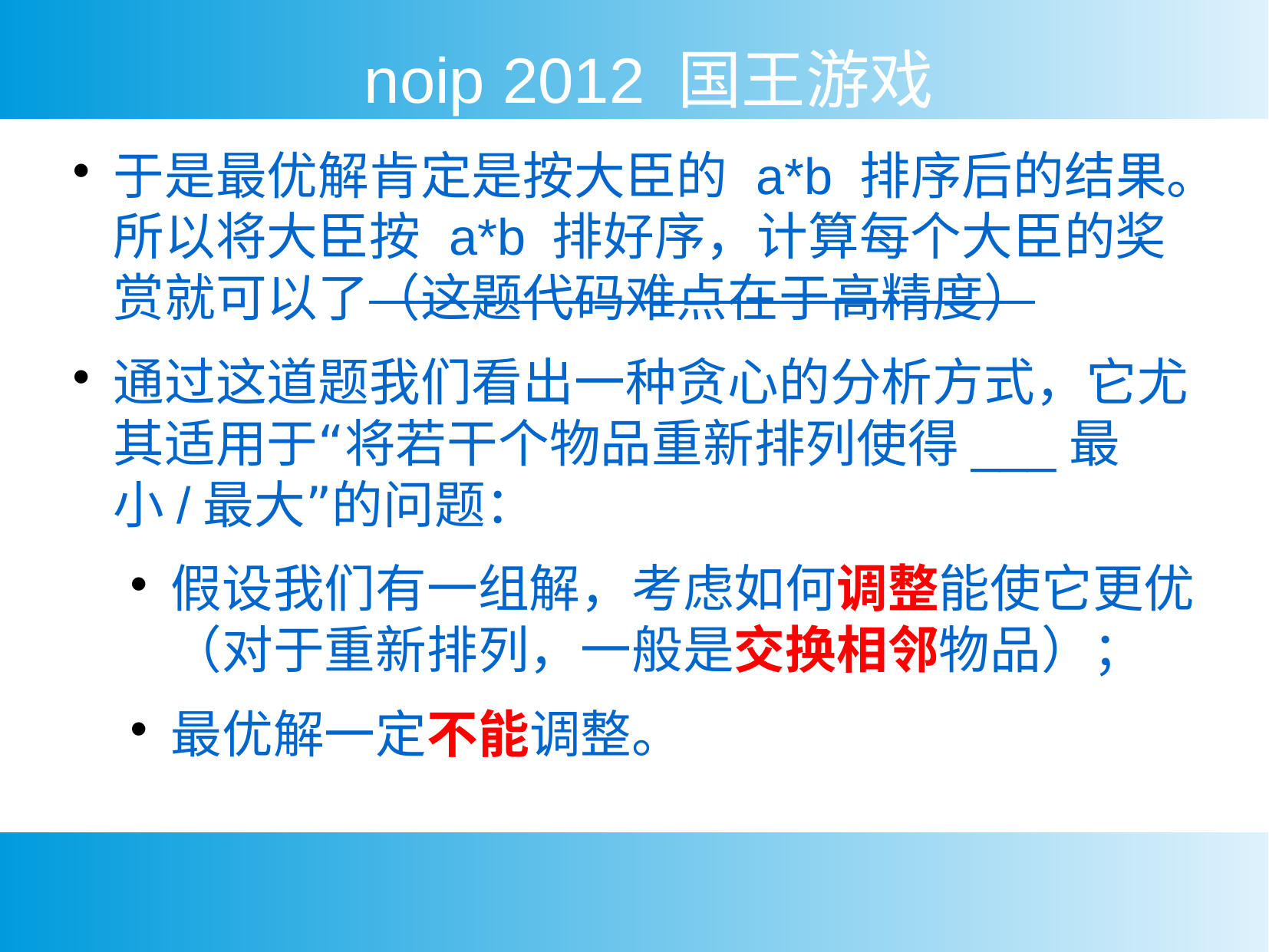

noip 2012 国王游戏
于是最优解肯定是按大臣的 a*b 排序后的结果。所以将大臣按 a*b 排好序，计算每个大臣的奖赏就可以了（这题代码难点在于高精度）
通过这道题我们看出一种贪心的分析方式，它尤其适用于“将若干个物品重新排列使得___最小/最大”的问题：
假设我们有一组解，考虑如何调整能使它更优（对于重新排列，一般是交换相邻物品）；
最优解一定不能调整。